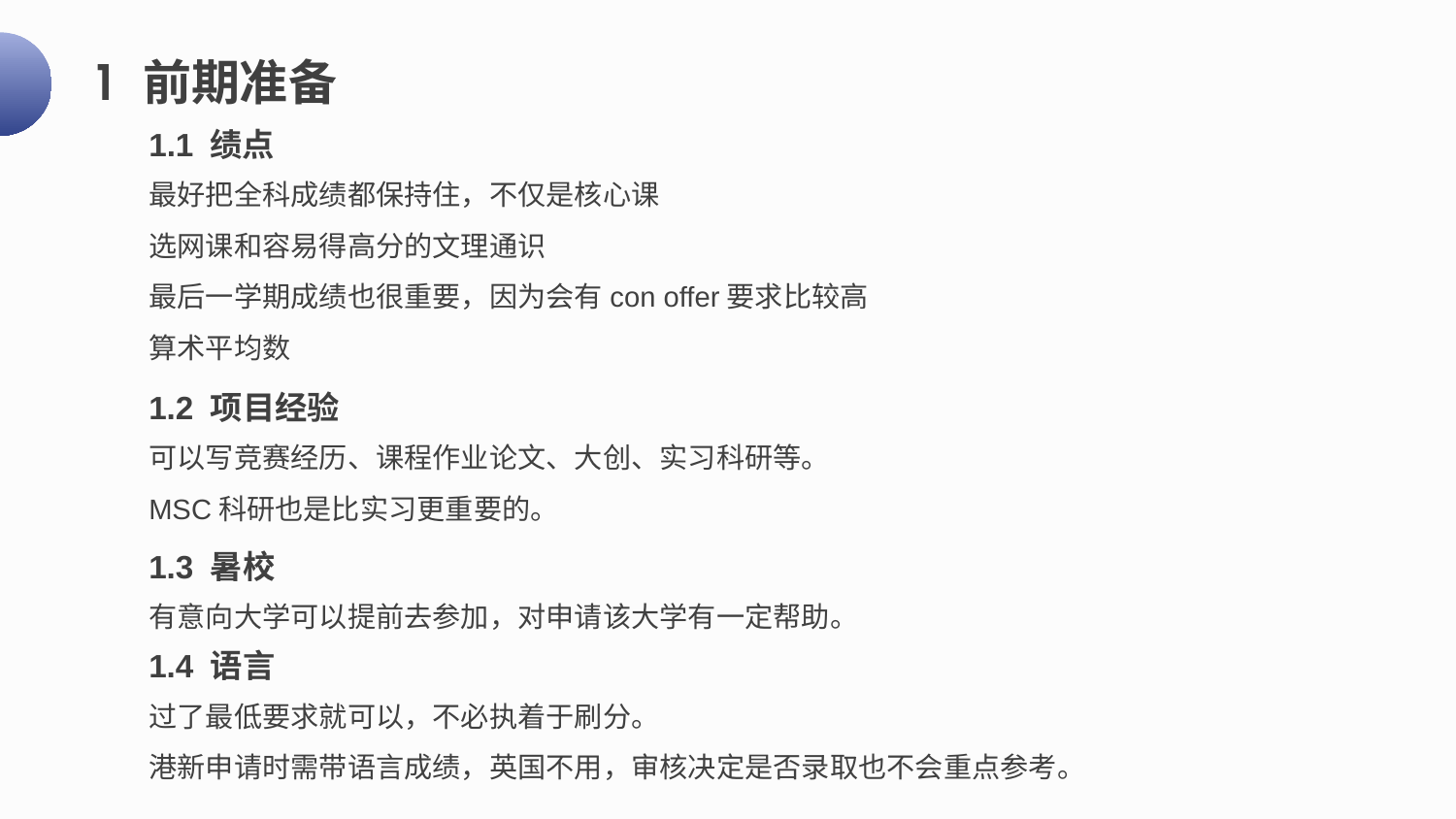

1 前期准备
1.1 绩点
最好把全科成绩都保持住，不仅是核心课
选网课和容易得高分的文理通识
最后一学期成绩也很重要，因为会有con offer要求比较高
算术平均数
1.2 项目经验
可以写竞赛经历、课程作业论文、大创、实习科研等。
MSC科研也是比实习更重要的。
1.3 暑校
有意向大学可以提前去参加，对申请该大学有一定帮助。

1.4 语言
过了最低要求就可以，不必执着于刷分。
港新申请时需带语言成绩，英国不用，审核决定是否录取也不会重点参考。